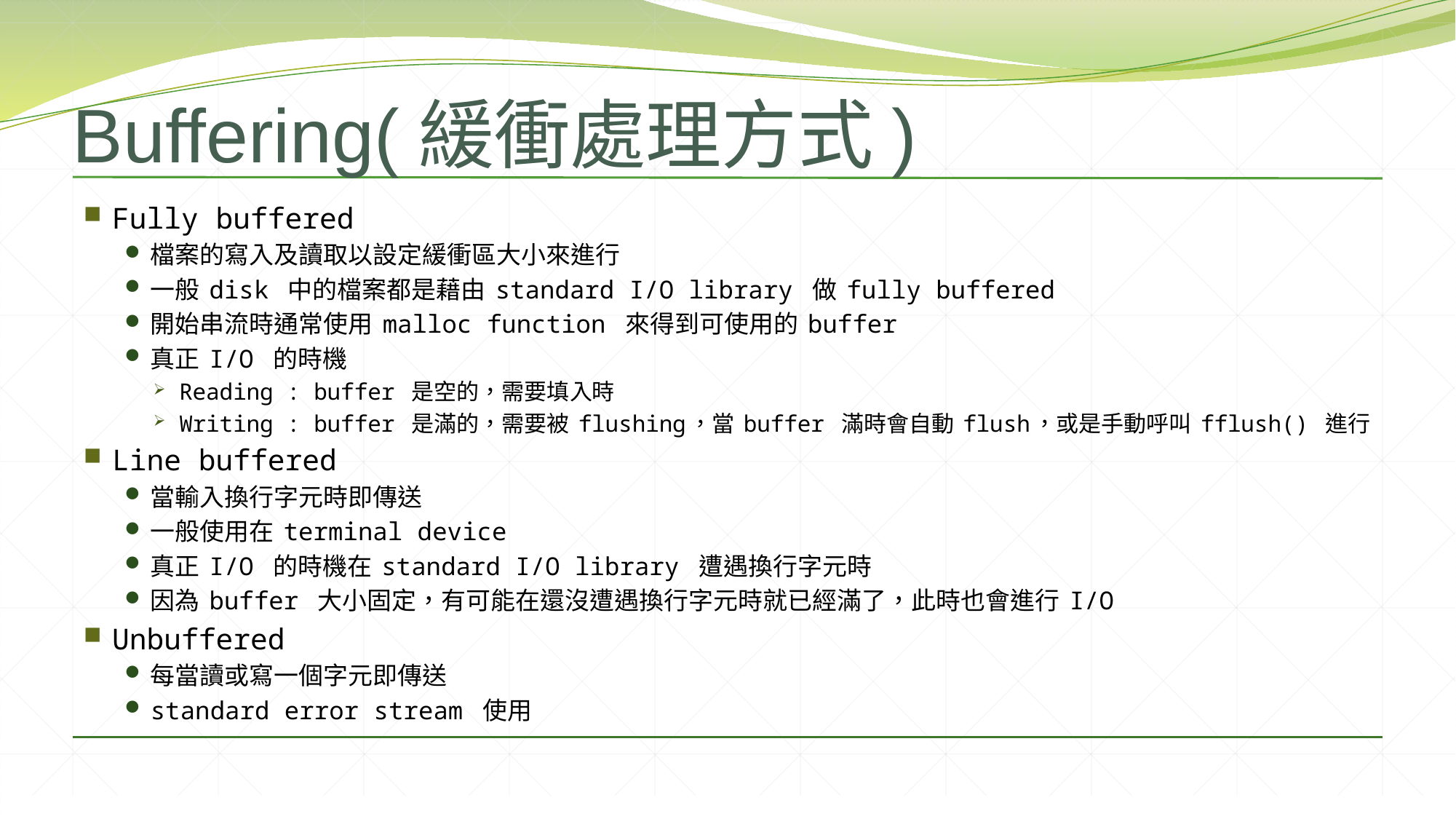

# Buffering(緩衝處理方式)
Fully buffered
檔案的寫入及讀取以設定緩衝區大小來進行
一般 disk 中的檔案都是藉由 standard I/O library 做 fully buffered
開始串流時通常使用 malloc function 來得到可使用的 buffer
真正 I/O 的時機
Reading : buffer 是空的，需要填入時
Writing : buffer 是滿的，需要被 flushing，當 buffer 滿時會自動 flush，或是手動呼叫 fflush() 進行
Line buffered
當輸入換行字元時即傳送
一般使用在 terminal device
真正 I/O 的時機在 standard I/O library 遭遇換行字元時
因為 buffer 大小固定，有可能在還沒遭遇換行字元時就已經滿了，此時也會進行 I/O
Unbuffered
每當讀或寫一個字元即傳送
standard error stream 使用